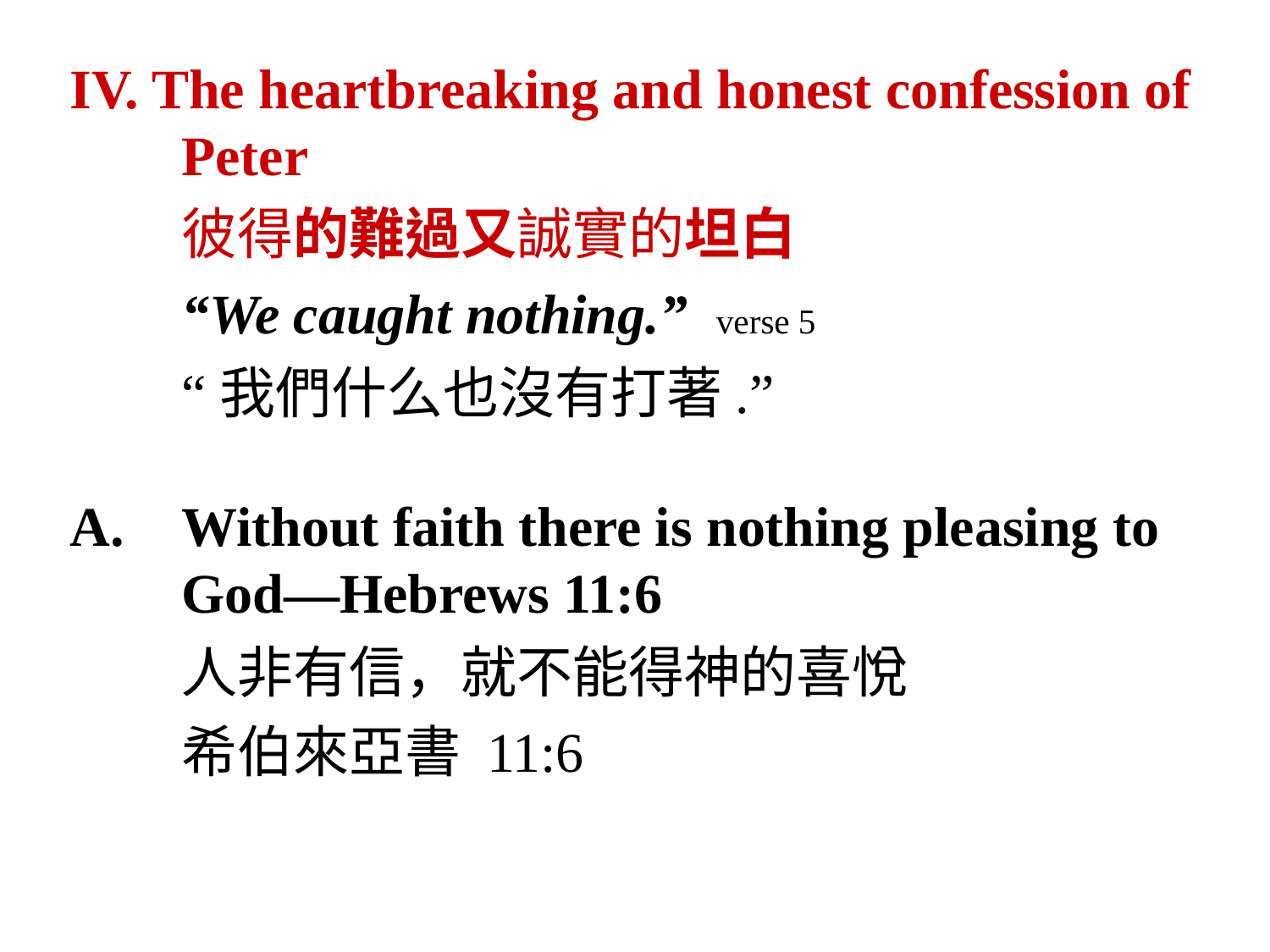

IV. The heartbreaking and honest confession of Peter
	彼得的難過又誠實的坦白
	“We caught nothing.”  verse 5
	“我們什么也沒有打著.”

Without faith there is nothing pleasing to God—Hebrews 11:6
	人非有信，就不能得神的喜悅
						希伯來亞書 11:6